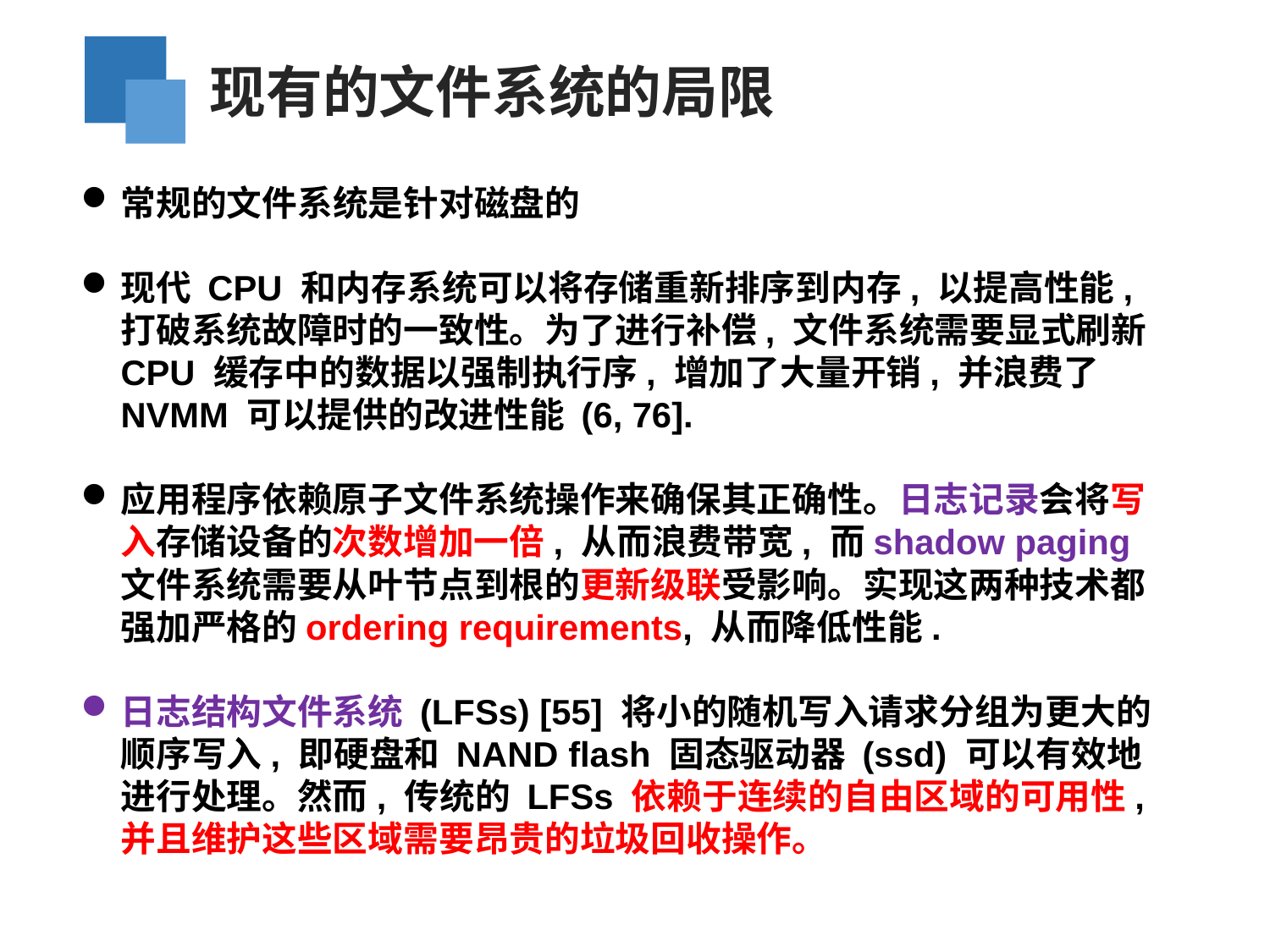

现有的文件系统的局限
常规的文件系统是针对磁盘的

现代 CPU 和内存系统可以将存储重新排序到内存, 以提高性能, 打破系统故障时的一致性。为了进行补偿, 文件系统需要显式刷新 CPU 缓存中的数据以强制执行序, 增加了大量开销, 并浪费了 NVMM 可以提供的改进性能 (6, 76].

应用程序依赖原子文件系统操作来确保其正确性。日志记录会将写入存储设备的次数增加一倍, 从而浪费带宽, 而shadow paging文件系统需要从叶节点到根的更新级联受影响。实现这两种技术都强加严格的ordering requirements, 从而降低性能.

日志结构文件系统 (LFSs) [55] 将小的随机写入请求分组为更大的顺序写入, 即硬盘和 NAND flash 固态驱动器 (ssd) 可以有效地进行处理。然而, 传统的 LFSs 依赖于连续的自由区域的可用性, 并且维护这些区域需要昂贵的垃圾回收操作。